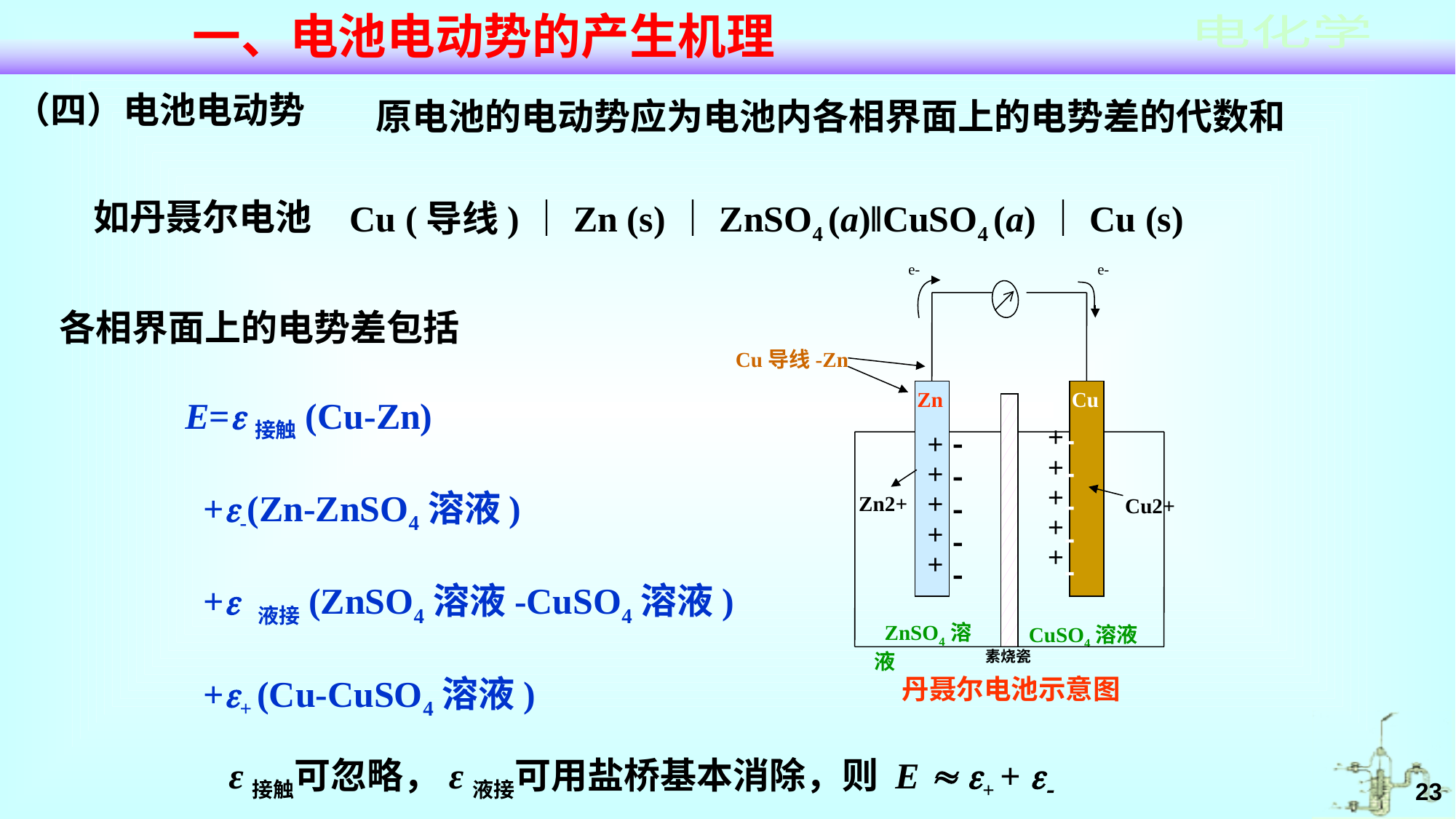

一、电池电动势的产生机理
（四）电池电动势
原电池的电动势应为电池内各相界面上的电势差的代数和
如丹聂尔电池
Cu (导线)｜Zn (s)｜ZnSO4 (a)‖CuSO4 (a)｜Cu (s)
e-
e-

Zn

Cu

  ZnSO4溶液
CuSO4溶液
素烧瓷

各相界面上的电势差包括
Cu导线-Zn

E=ε接触(Cu-Zn)
  +ε-(Zn-ZnSO4溶液)
  +ε 液接(ZnSO4溶液-CuSO4溶液)
  +ε+ (Cu-CuSO4溶液)

− − − − −
+
+
+
+
+
+
+
+
+
+
− − − − −

Zn2+

Cu2+
丹聂尔电池示意图
    ε接触可忽略，ε液接可用盐桥基本消除，则 E ≈ ε+ + ε−
23